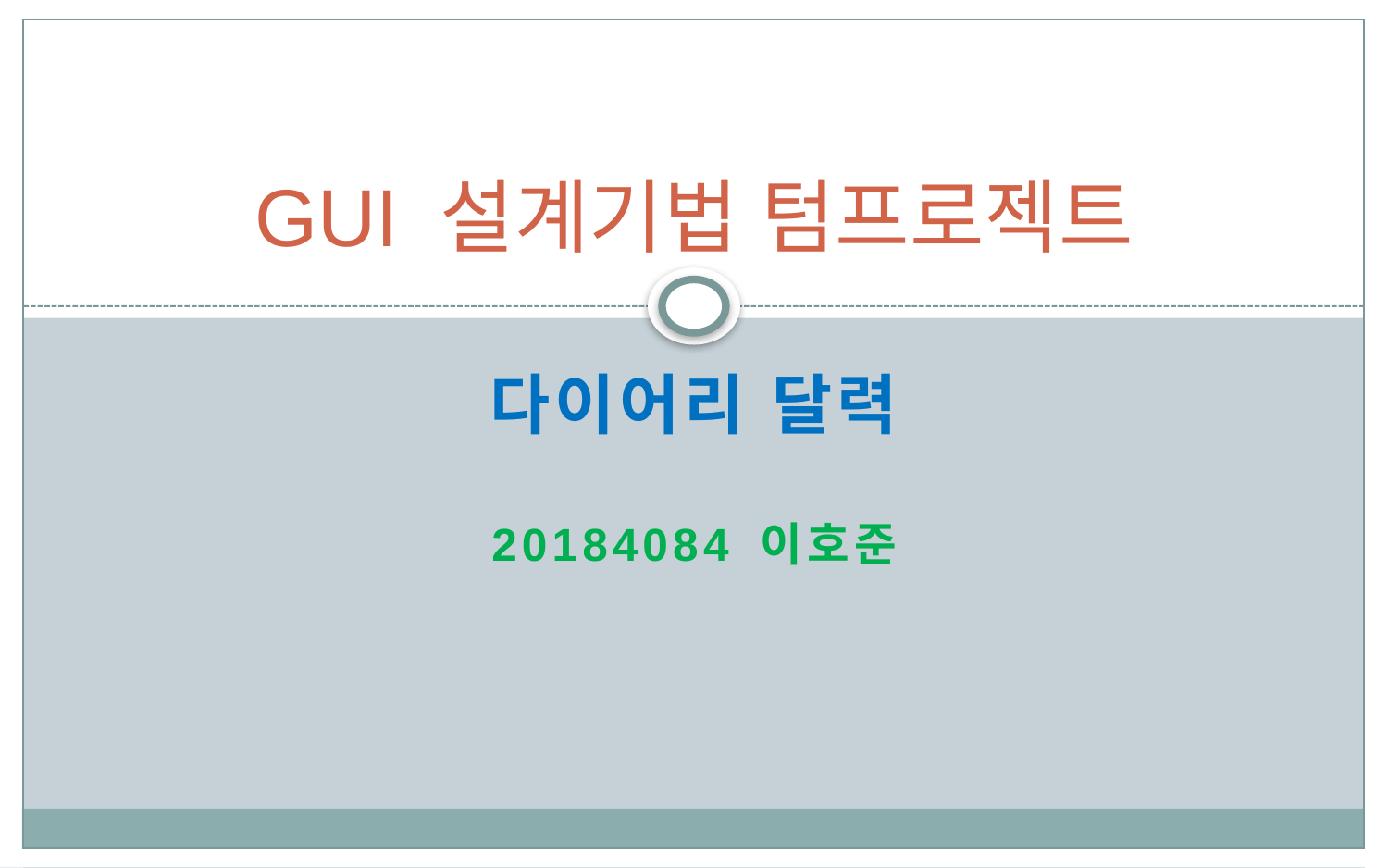

# GUI 설계기법 텀프로젝트
다이어리 달력

20184084 이호준